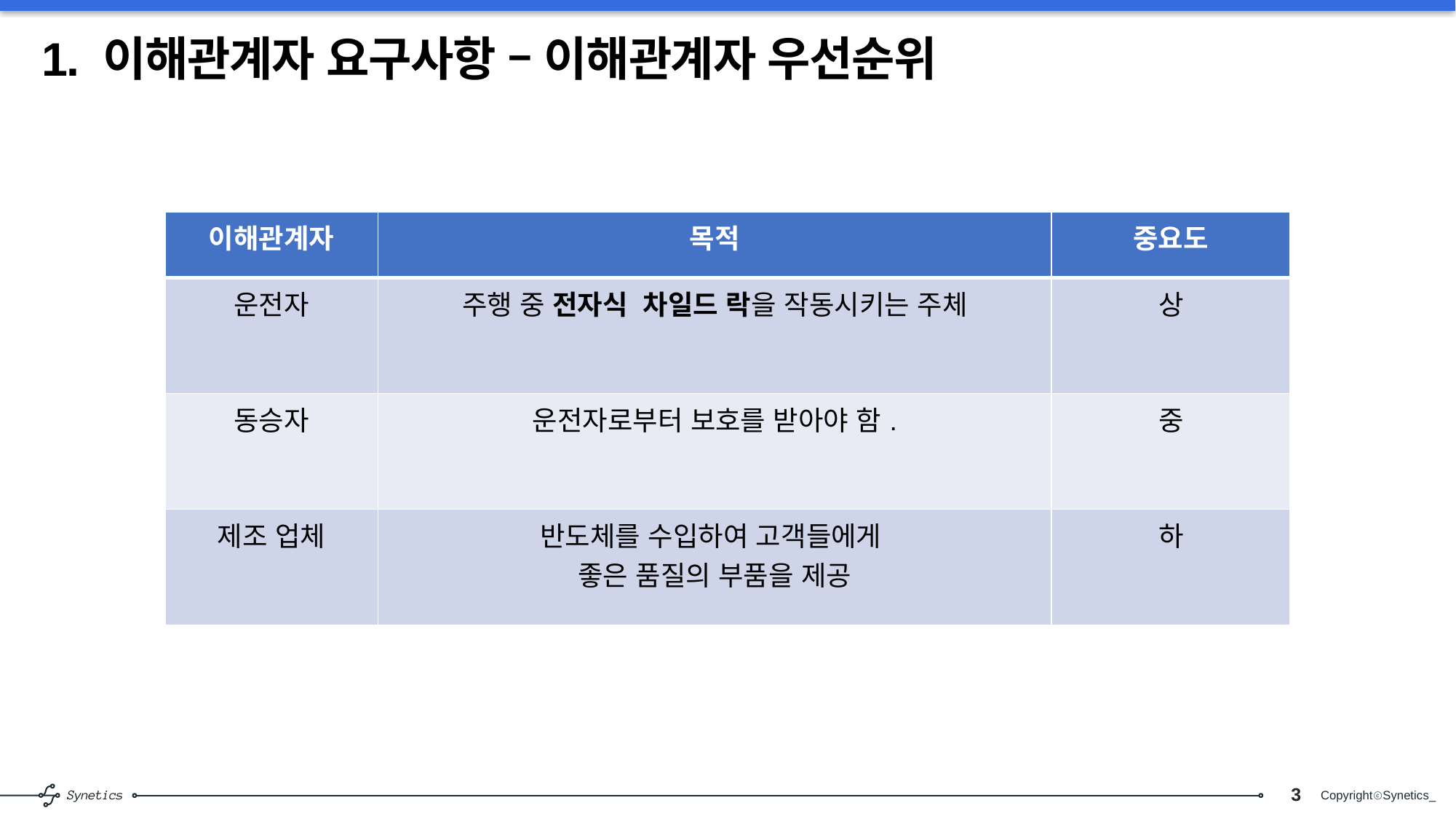

# 1. 이해관계자 요구사항 – 이해관계자 우선순위
| 이해관계자 | 목적 | 중요도 |
| --- | --- | --- |
| 운전자 | 주행 중 전자식 차일드 락을 작동시키는 주체 | 상 |
| 동승자 | 운전자로부터 보호를 받아야 함. | 중 |
| 제조 업체 | 반도체를 수입하여 고객들에게 좋은 품질의 부품을 제공 | 하 |